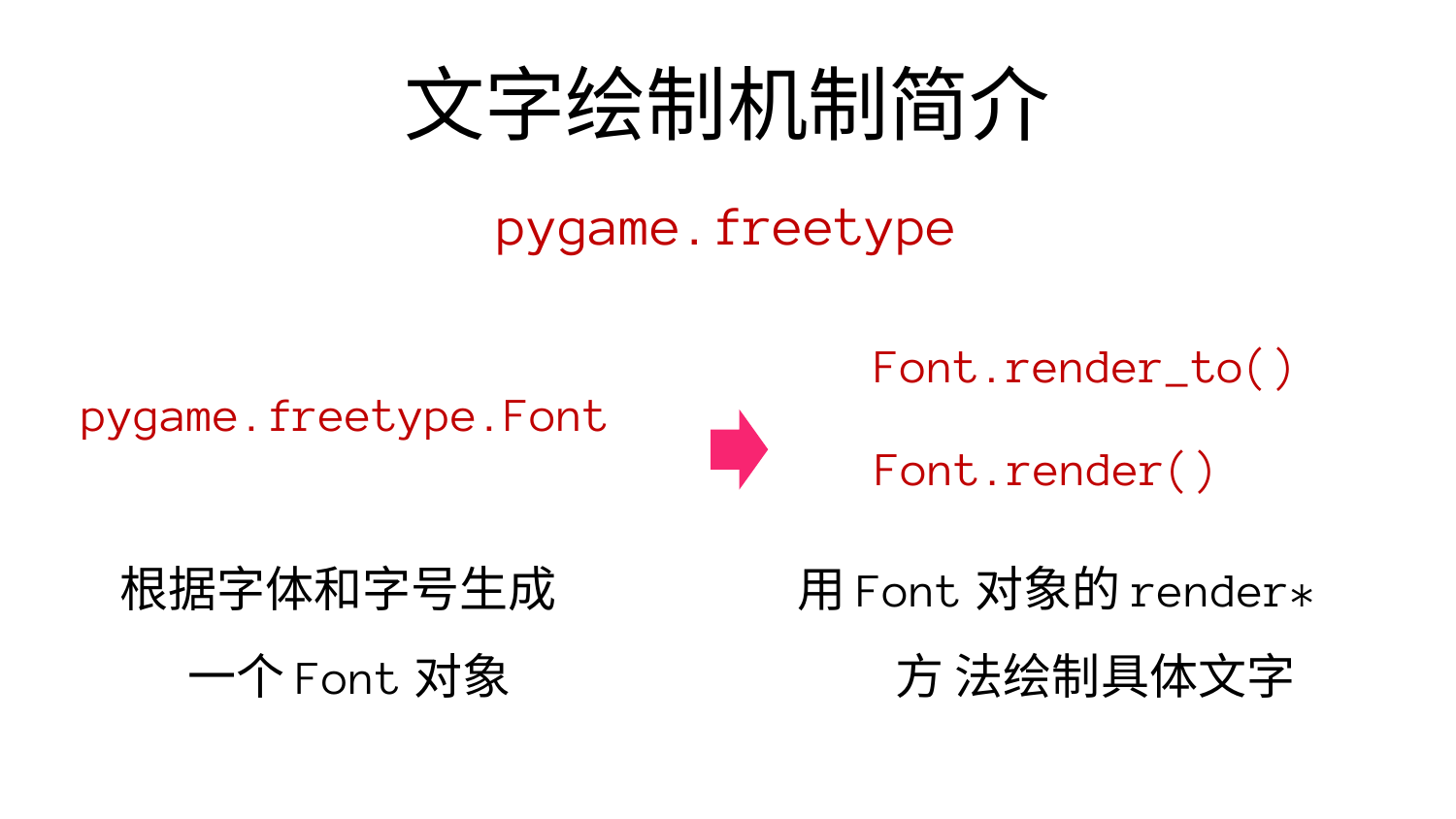

# 文字绘制机制简介
pygame.freetype

Font.render_to()
pygame.freetype.Font
Font.render()

根据字体和字号生成 一个Font对象
用Font对象的render*方 法绘制具体文字